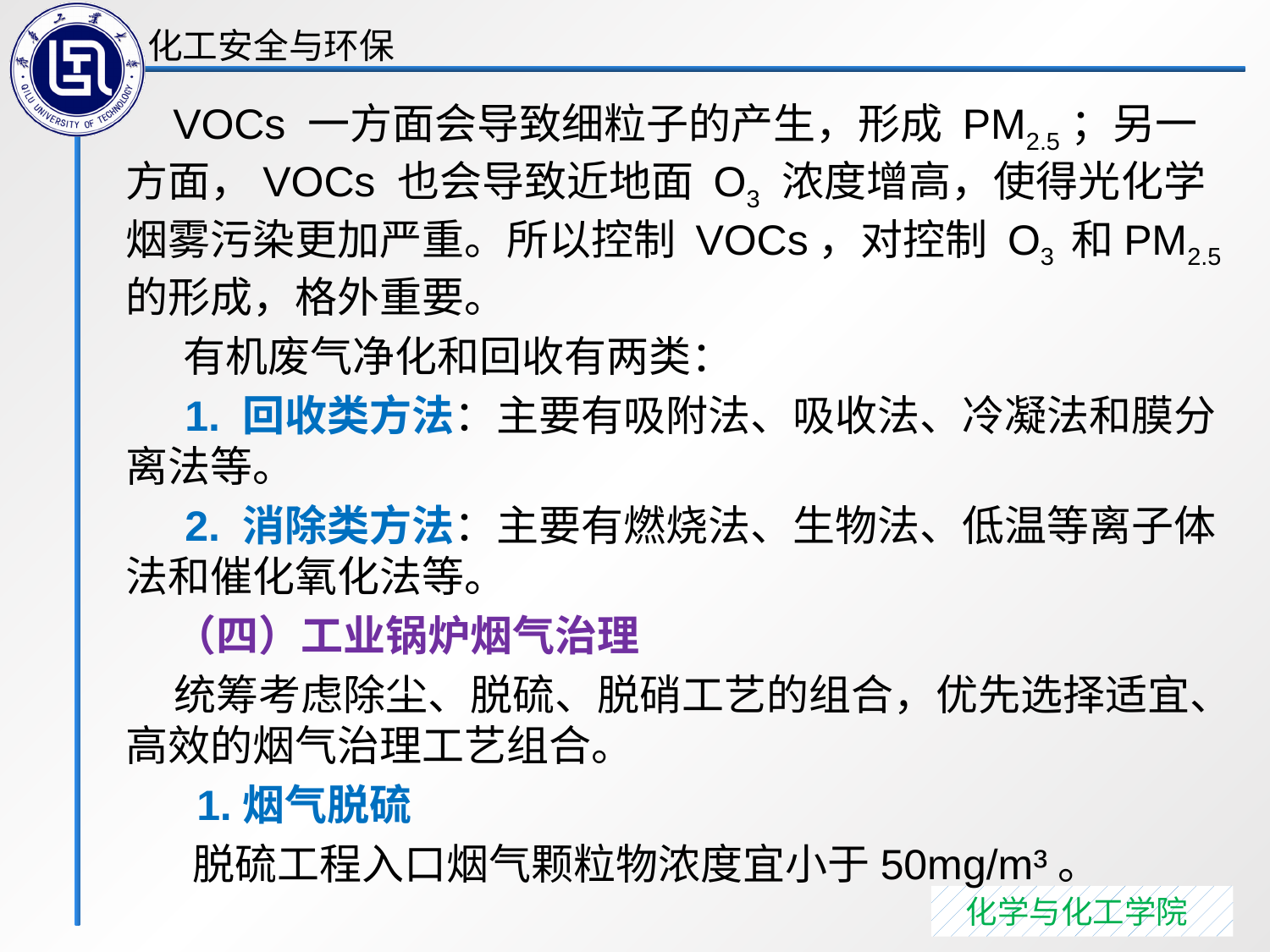

VOCs 一方面会导致细粒子的产生，形成 PM2.5；另一方面，VOCs 也会导致近地面 O3 浓度增高，使得光化学烟雾污染更加严重。所以控制 VOCs，对控制 O3 和PM2.5 的形成，格外重要。
     有机废气净化和回收有两类：
     1. 回收类方法：主要有吸附法、吸收法、冷凝法和膜分离法等。
     2. 消除类方法：主要有燃烧法、生物法、低温等离子体法和催化氧化法等。
    （四）工业锅炉烟气治理
    统筹考虑除尘、脱硫、脱硝工艺的组合，优先选择适宜、高效的烟气治理工艺组合。
      1.烟气脱硫
      脱硫工程入口烟气颗粒物浓度宜小于50mg/m³。